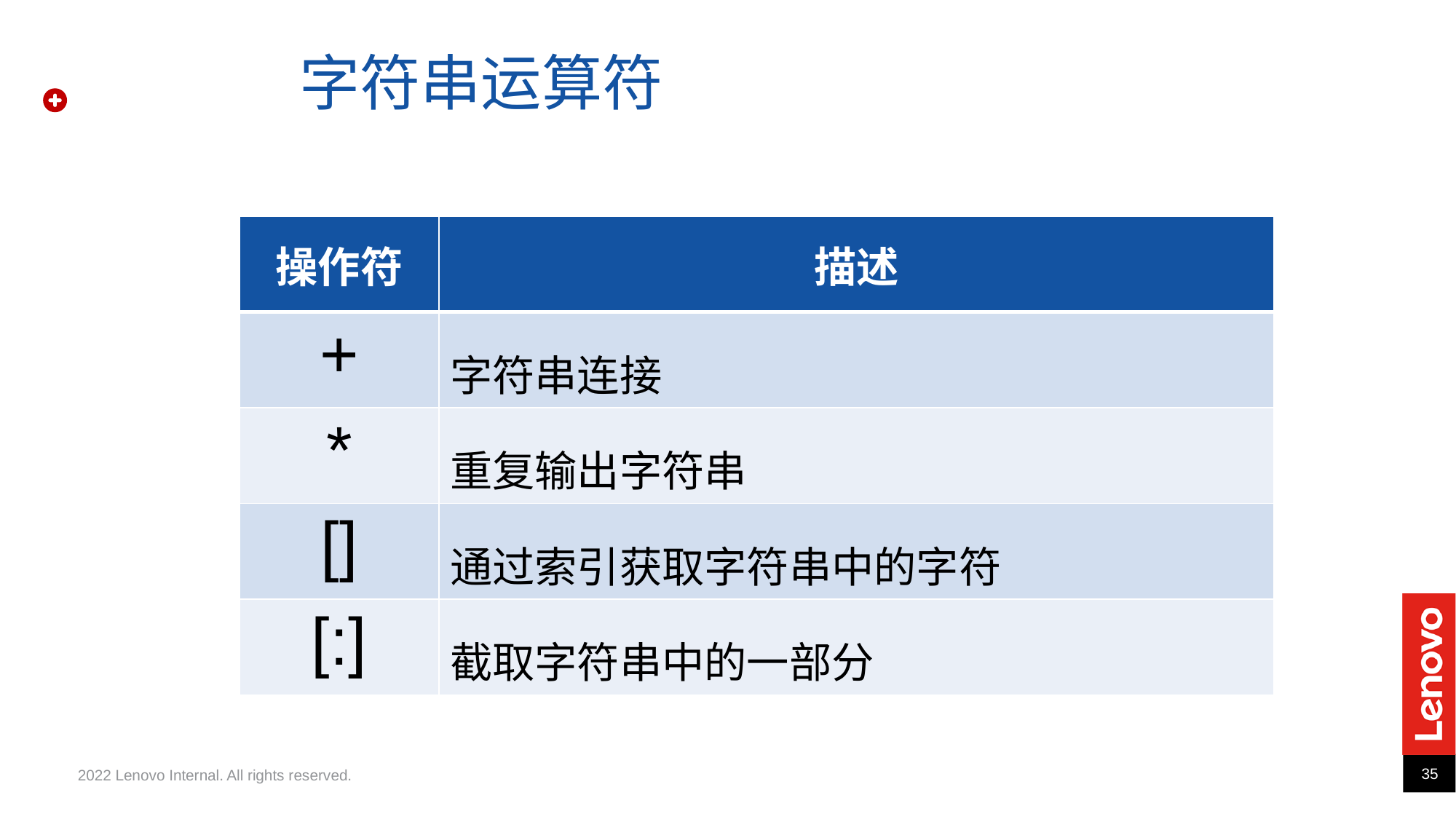

字符串运算符
| 操作符 | 描述 |
| --- | --- |
| + | 字符串连接 |
| \* | 重复输出字符串 |
| [] | 通过索引获取字符串中的字符 |
| [:] | 截取字符串中的一部分 |